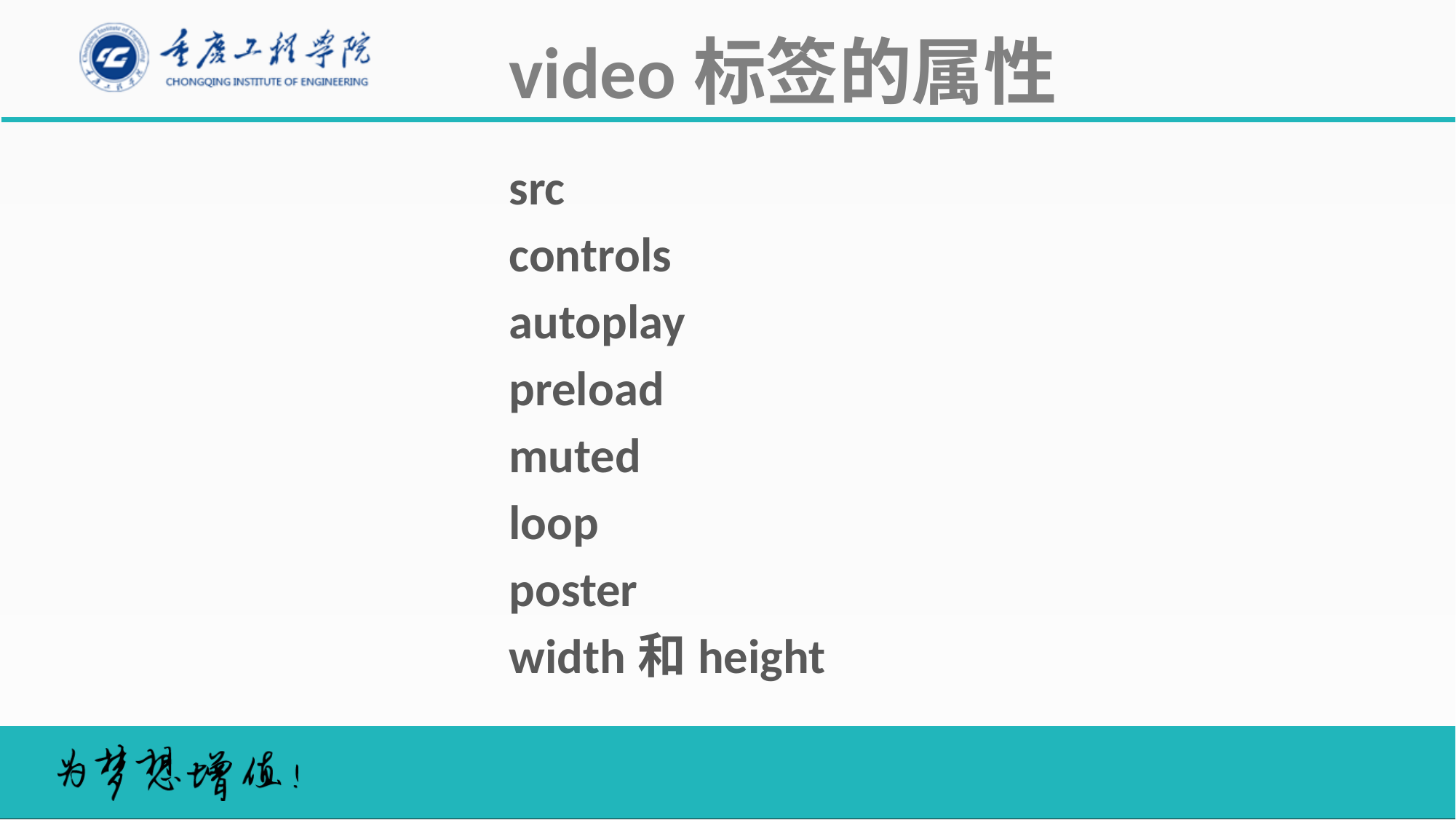

video标签的属性
src
controls
autoplay
preload
muted
loop
poster
width和height